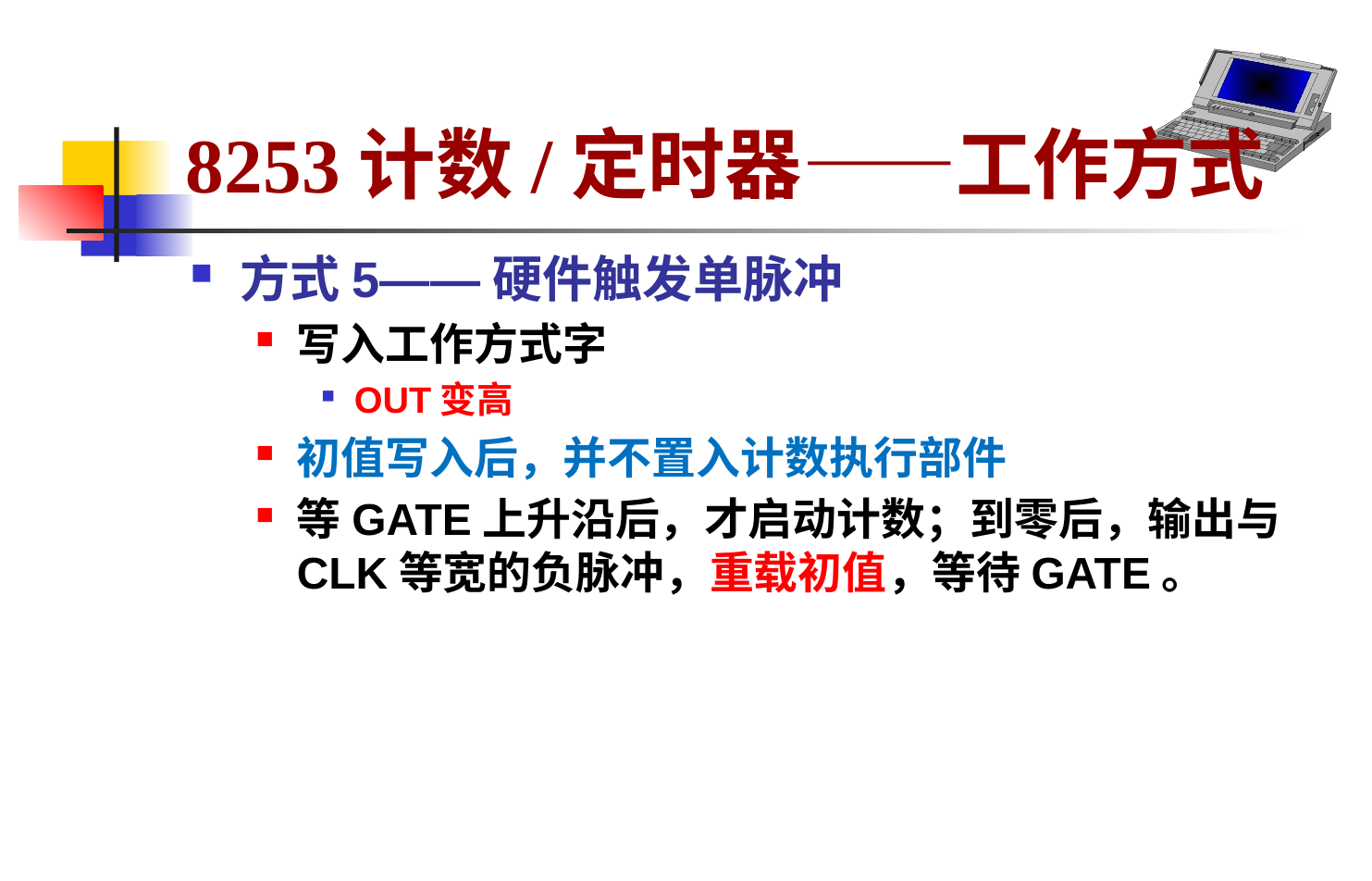

# 8253计数/定时器——工作方式
方式5——硬件触发单脉冲
写入工作方式字
OUT变高
初值写入后，并不置入计数执行部件
等GATE上升沿后，才启动计数；到零后，输出与CLK等宽的负脉冲，重载初值，等待GATE。